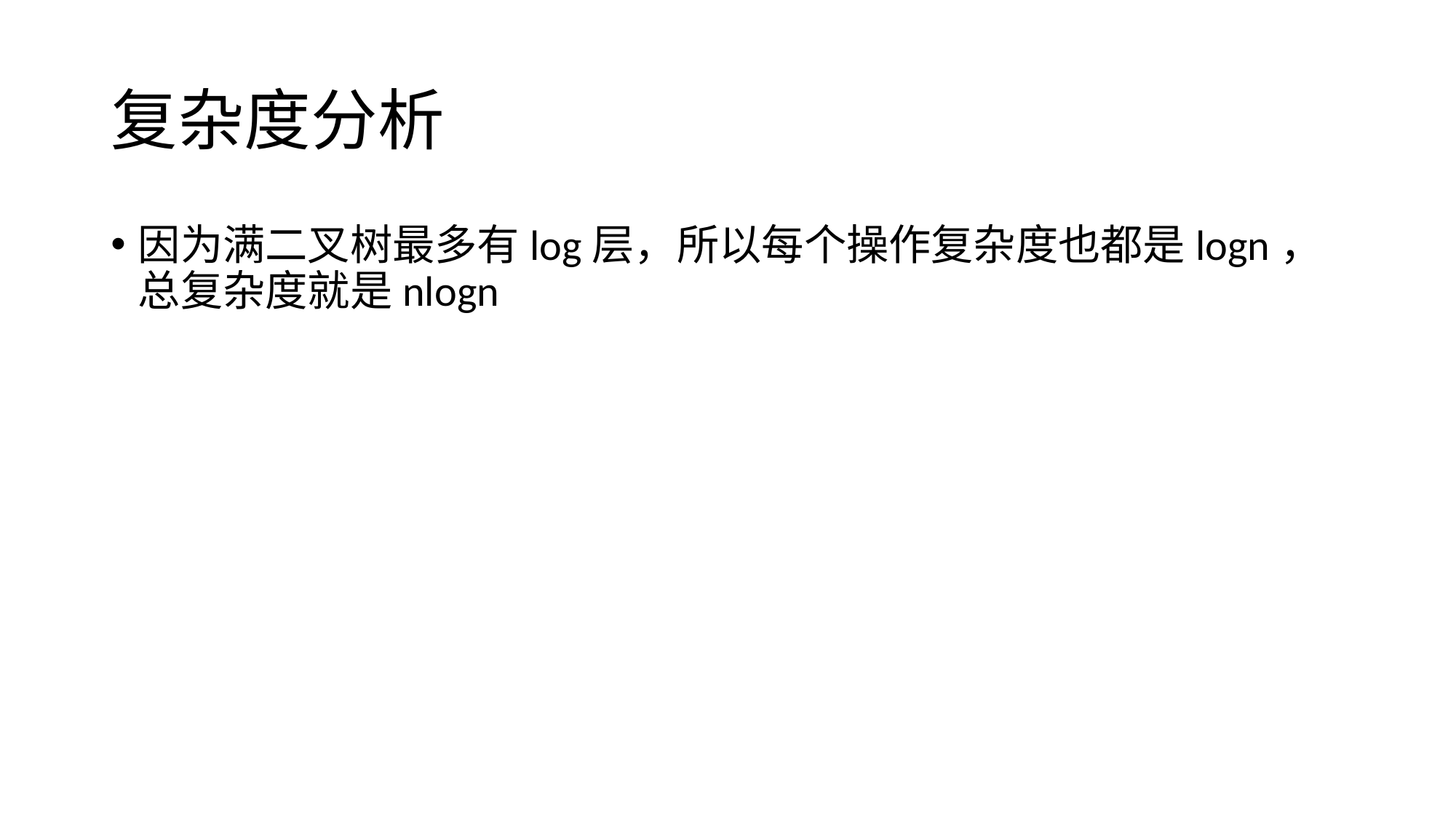

# 复杂度分析
因为满二叉树最多有log层，所以每个操作复杂度也都是logn，总复杂度就是nlogn